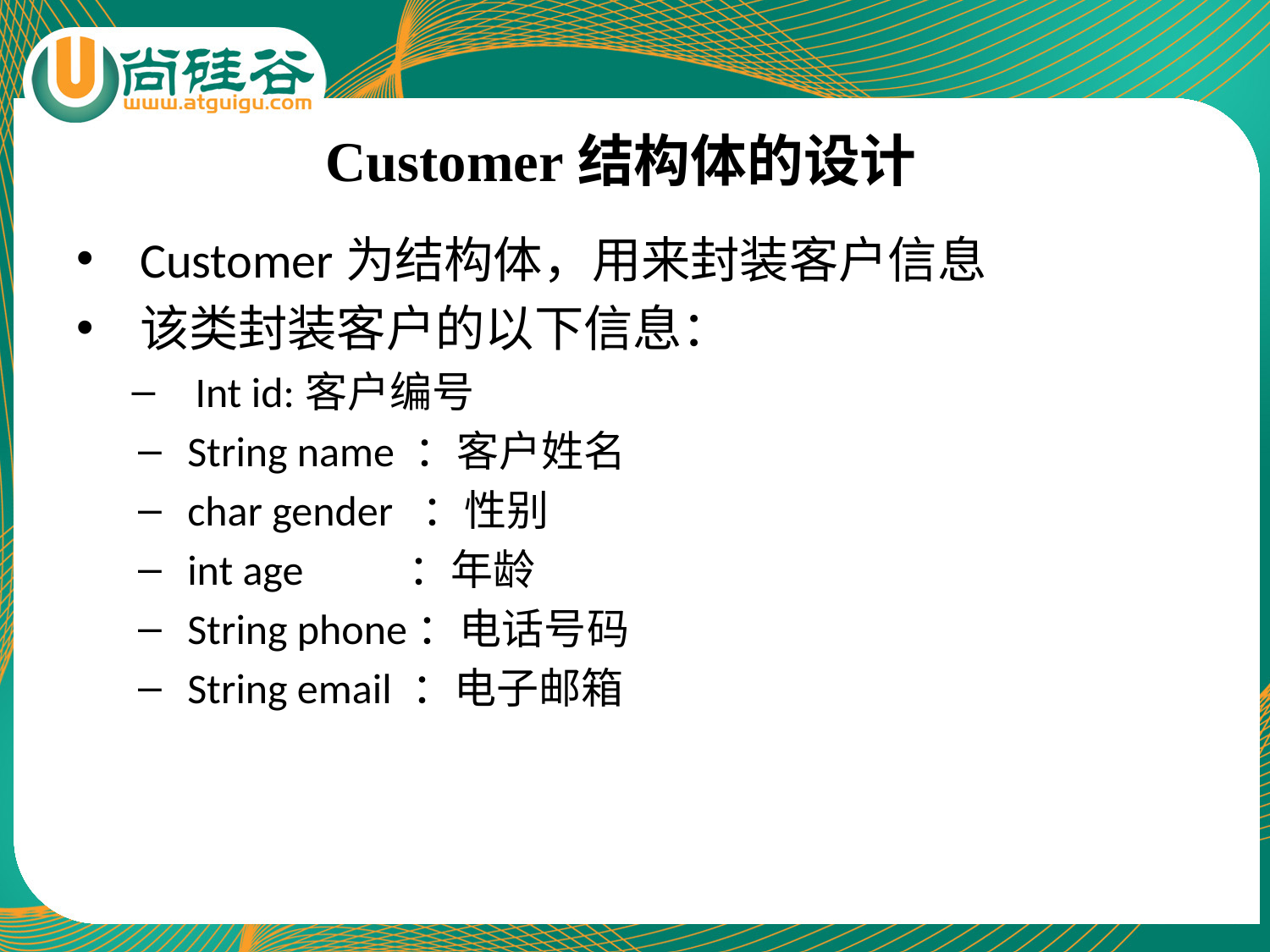

# Customer结构体的设计
Customer为结构体，用来封装客户信息
该类封装客户的以下信息：
Int id:客户编号
String name ：客户姓名
char gender  ：性别
int age          ：年龄
String phone：电话号码
String email ：电子邮箱